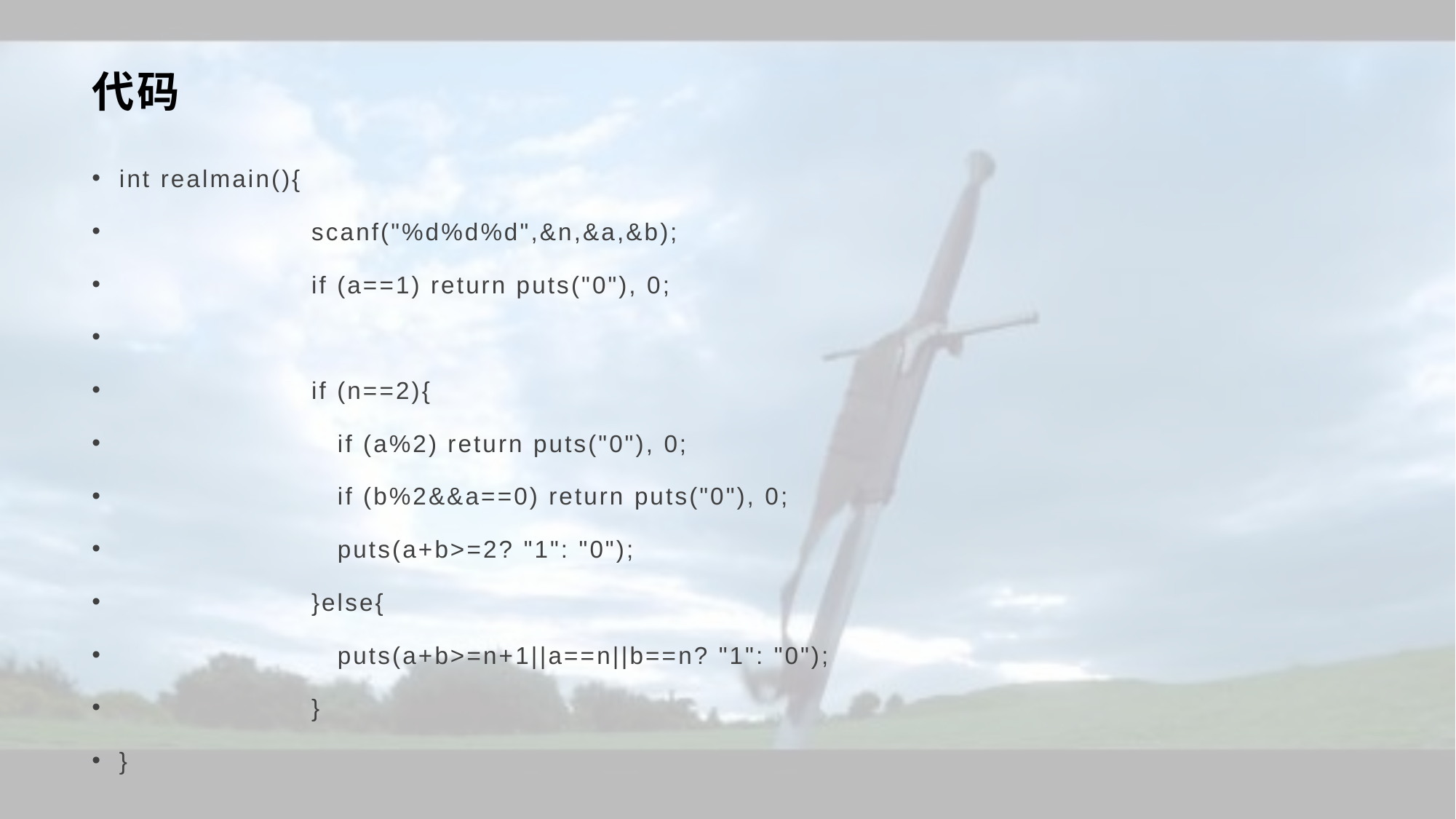

# 代码
int realmain(){
	scanf("%d%d%d",&n,&a,&b);
	if (a==1) return puts("0"), 0;

	if (n==2){
		if (a%2) return puts("0"), 0;
		if (b%2&&a==0) return puts("0"), 0;
		puts(a+b>=2? "1": "0");
	}else{
		puts(a+b>=n+1||a==n||b==n? "1": "0");
	}
}